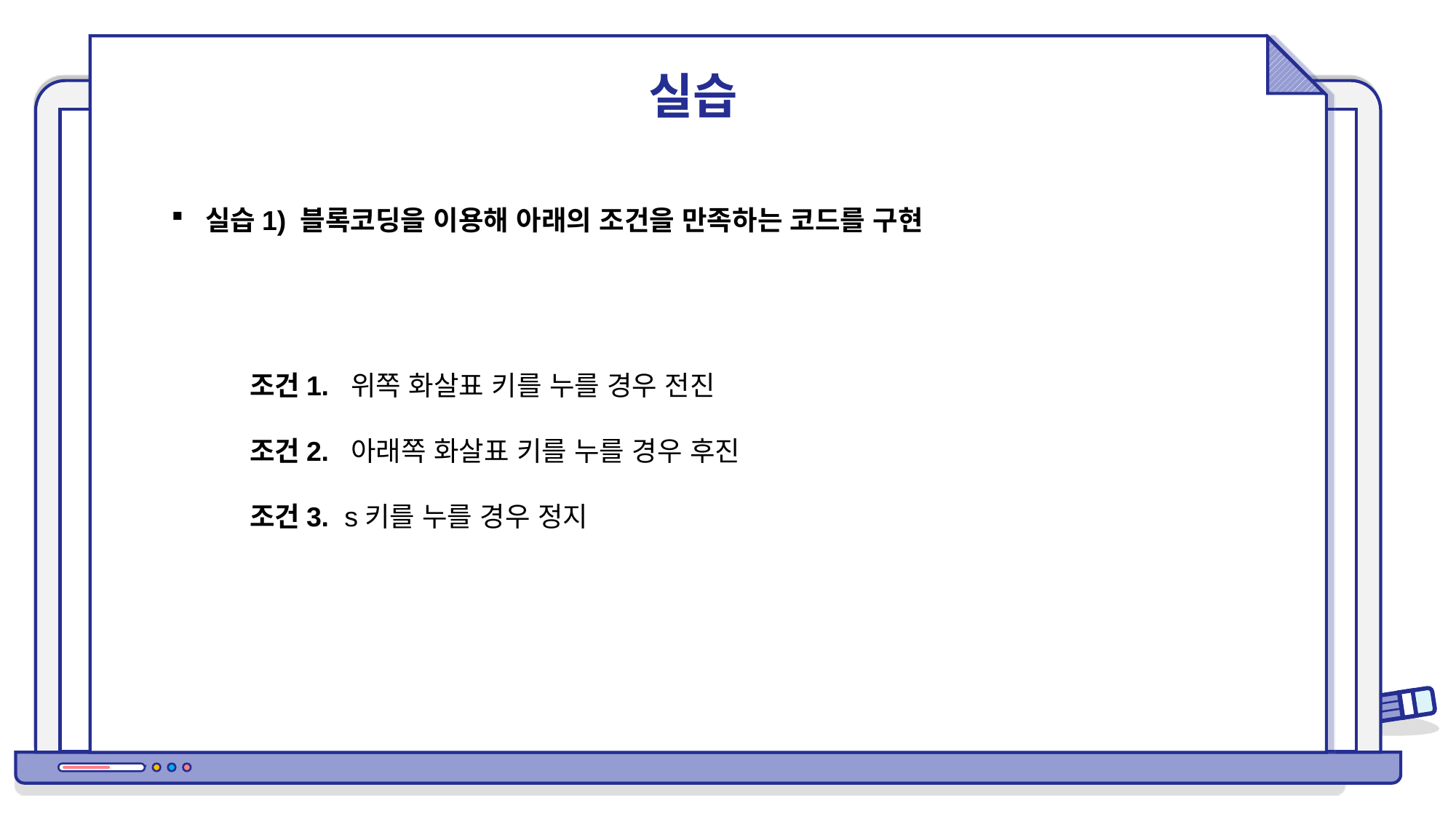

실습

실습1) 블록코딩을 이용해 아래의 조건을 만족하는 코드를 구현
조건1.  위쪽 화살표 키를 누를 경우 전진

조건2.  아래쪽 화살표 키를 누를 경우 후진

조건3.  s키를 누를 경우 정지